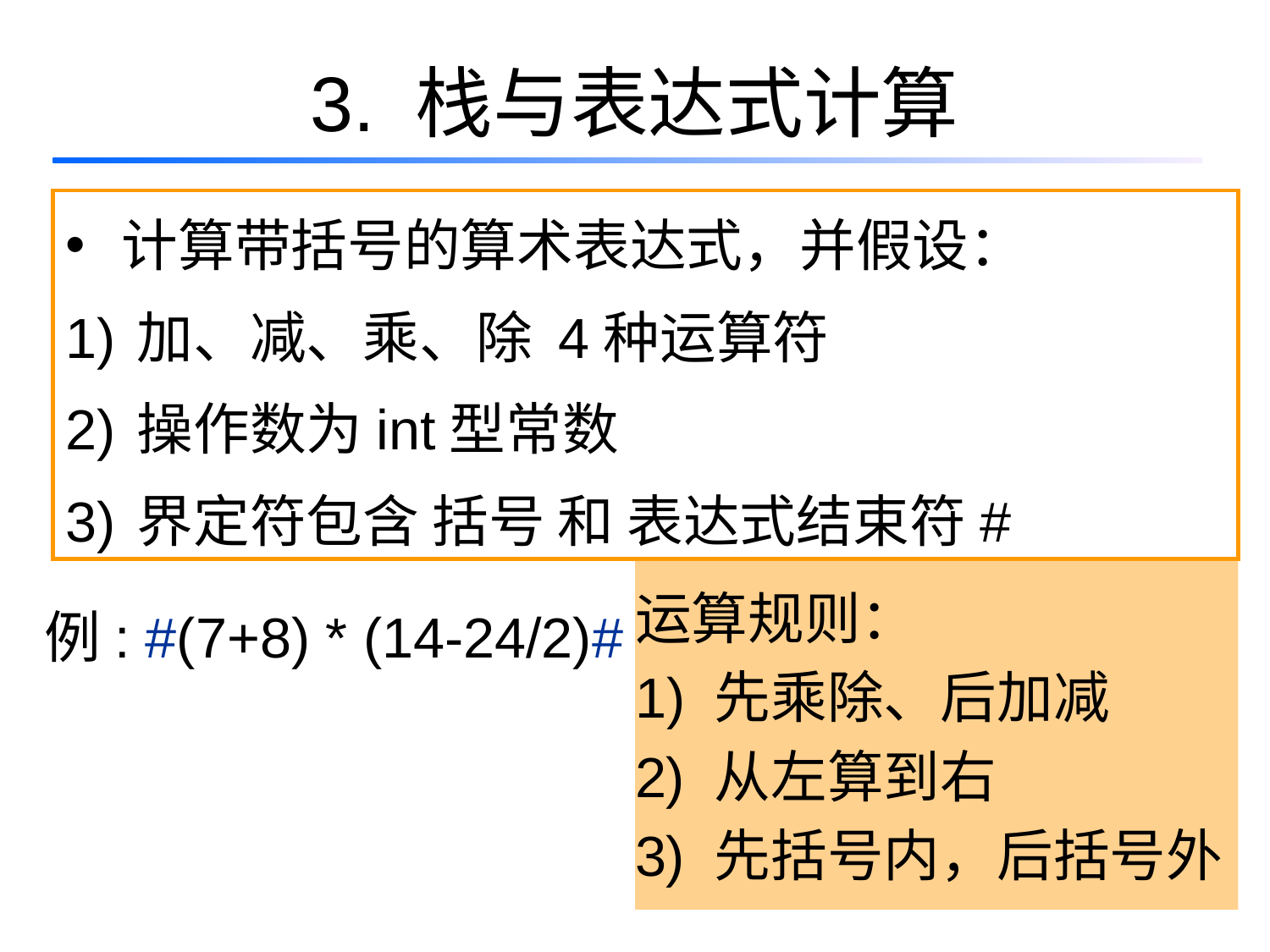

# 3. 栈与表达式计算

 计算带括号的算术表达式，并假设：
加、减、乘、除 4种运算符
操作数为int型常数
界定符包含 括号 和 表达式结束符#
运算规则：
1) 先乘除、后加减
2) 从左算到右
3) 先括号内，后括号外
例: #(7+8) * (14-24/2)#